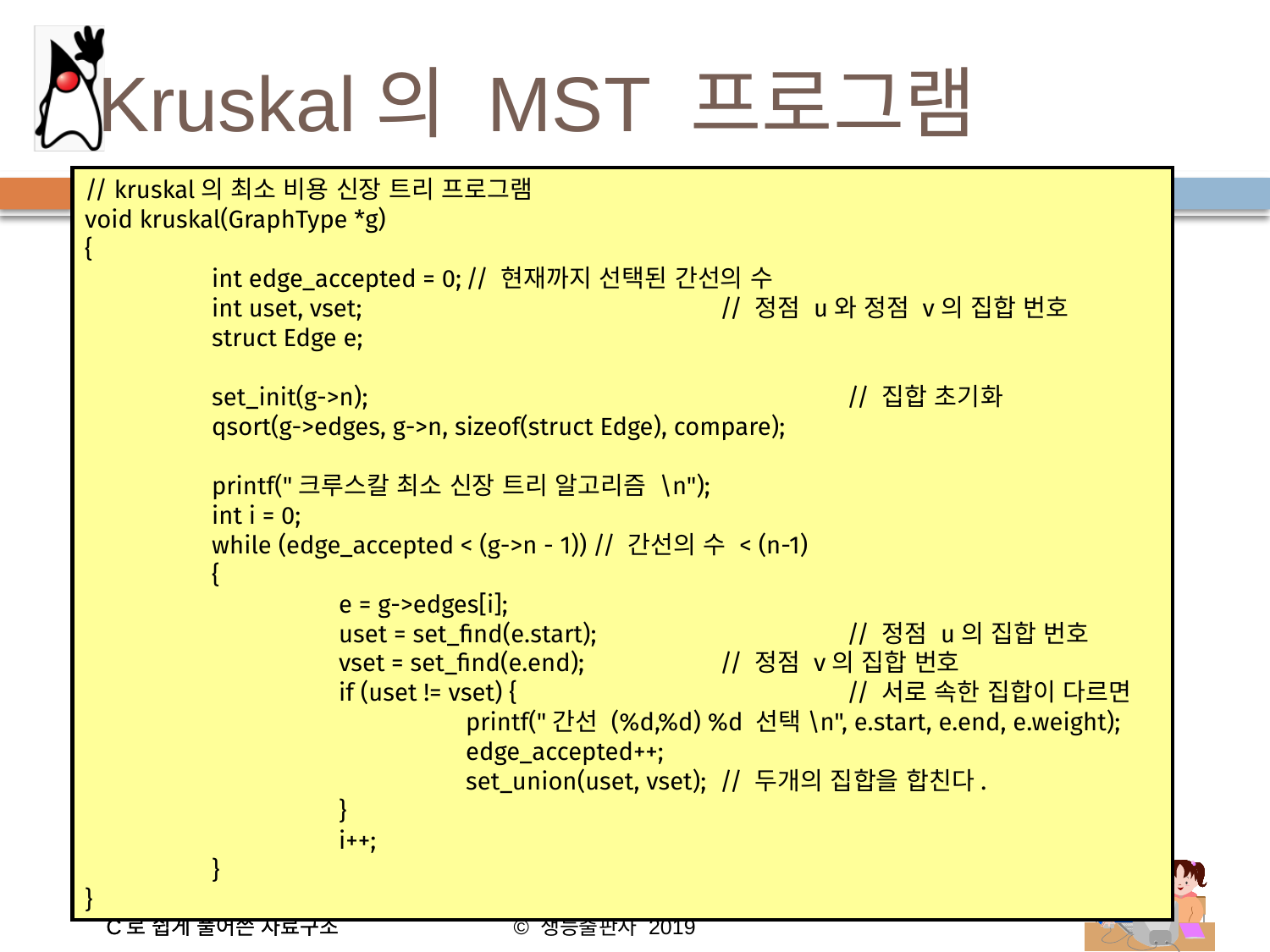

# Kruskal의 MST 프로그램
// kruskal의 최소 비용 신장 트리 프로그램
void kruskal(GraphType *g)
{
	int edge_accepted = 0;	// 현재까지 선택된 간선의 수
	int uset, vset;			// 정점 u와 정점 v의 집합 번호
	struct Edge e;

	set_init(g->n);				// 집합 초기화
	qsort(g->edges, g->n, sizeof(struct Edge), compare);

	printf("크루스칼 최소 신장 트리 알고리즘 \n");
	int i = 0;
	while (edge_accepted < (g->n - 1))	// 간선의 수 < (n-1)
	{
		e = g->edges[i];
		uset = set_find(e.start);		// 정점 u의 집합 번호
		vset = set_find(e.end);		// 정점 v의 집합 번호
		if (uset != vset) {			// 서로 속한 집합이 다르면
			printf("간선 (%d,%d) %d 선택\n", e.start, e.end, e.weight);
			edge_accepted++;
			set_union(uset, vset);	// 두개의 집합을 합친다.
		}
		i++;
	}
}